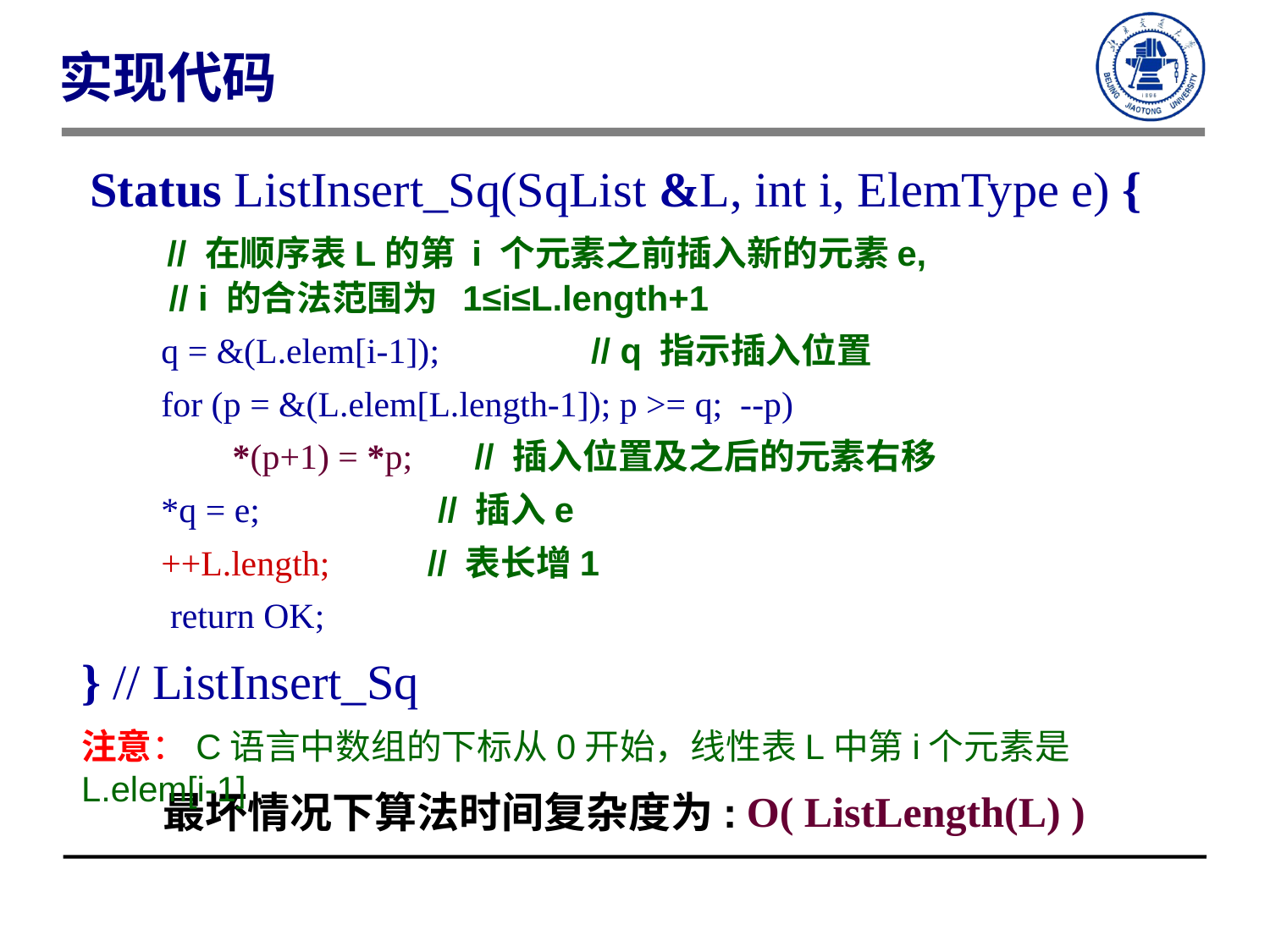

实现代码
 Status ListInsert_Sq(SqList &L, int i, ElemType e) {
       // 在顺序表L的第 i 个元素之前插入新的元素e,
         // i 的合法范围为  1≤i≤L.length+1
         q = &(L.elem[i-1]);                 // q 指示插入位置
         for (p = &(L.elem[L.length-1]); p >= q;  --p)
                 *(p+1) = *p;       // 插入位置及之后的元素右移
         *q = e;                    // 插入e
         ++L.length;           // 表长增1
          return OK;
} // ListInsert_Sq
注意：C语言中数组的下标从0开始，线性表L中第i个元素是L.elem[i-1]
O( ListLength(L) )
最坏情况下算法时间复杂度为: